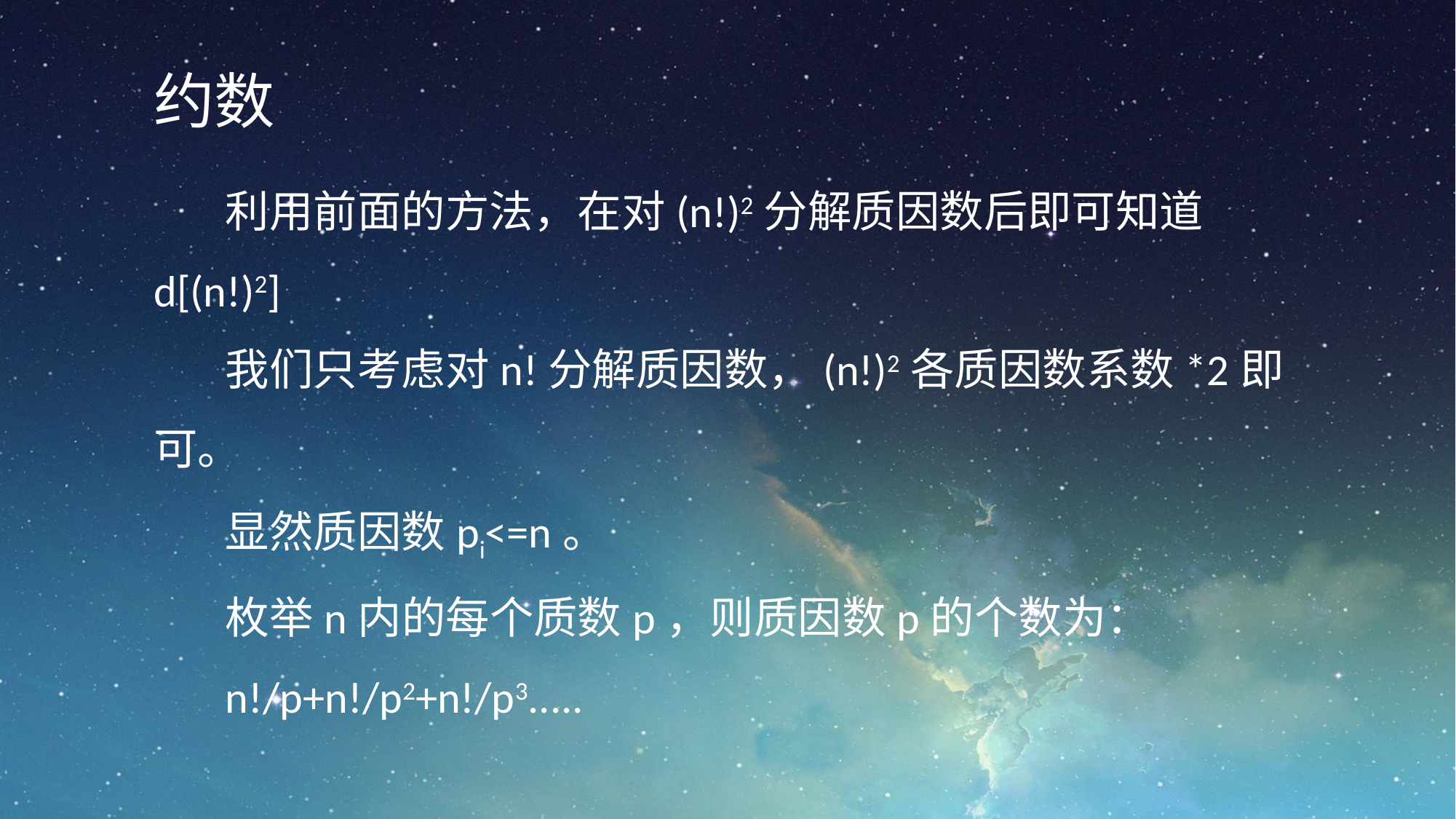

约数
利用前面的方法，在对(n!)2分解质因数后即可知道d[(n!)2]
我们只考虑对n!分解质因数，(n!)2各质因数系数*2即可。
显然质因数pi<=n。
枚举n内的每个质数p，则质因数p的个数为：
n!/p+n!/p2+n!/p3.....